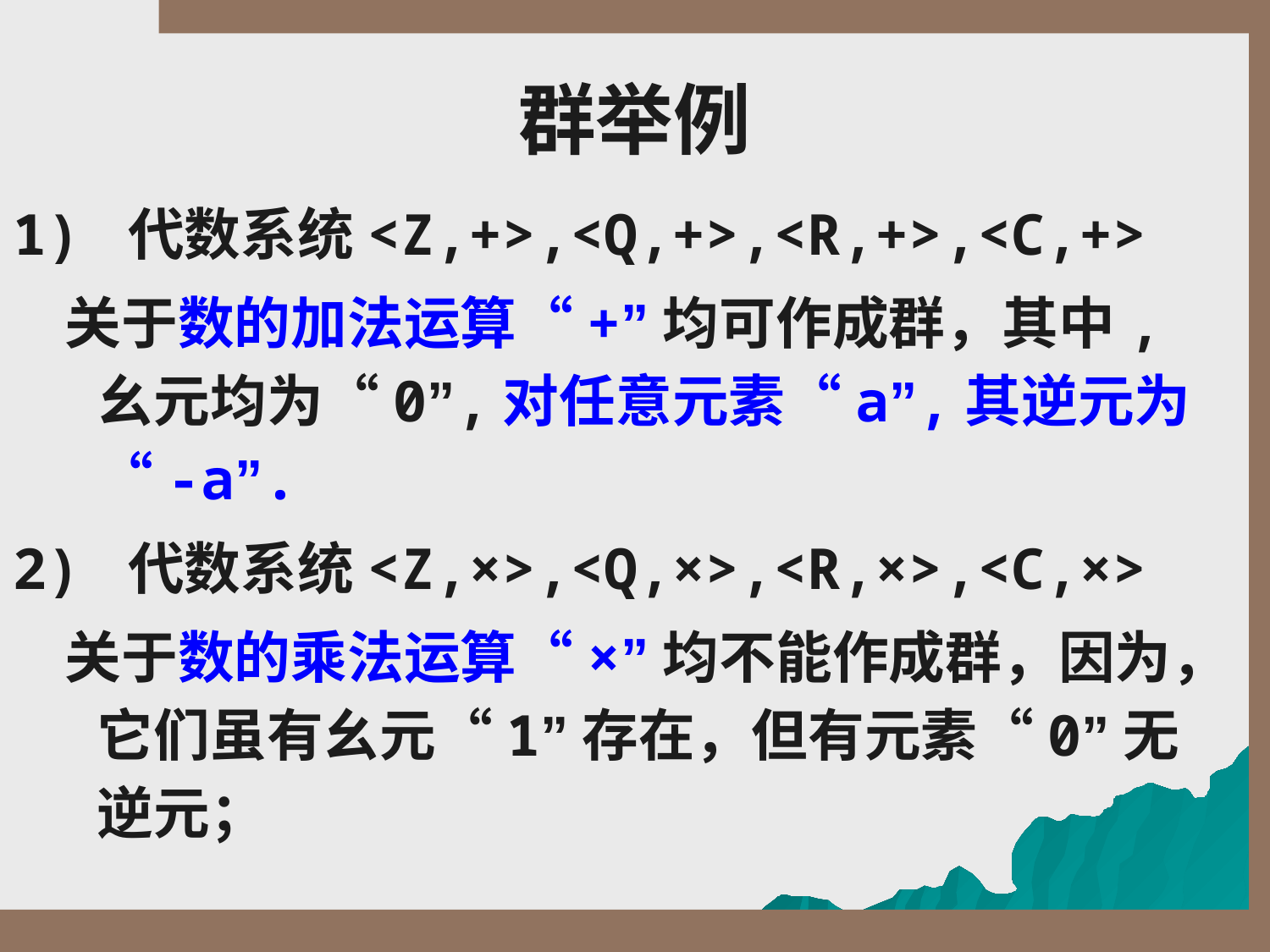

# 群举例
1) 代数系统<Z,+>,<Q,+>,<R,+>,<C,+>
   关于数的加法运算“+”均可作成群，其中,幺元均为“0”,对任意元素“a”,其逆元为“-a”.
2) 代数系统<Z,×>,<Q,×>,<R,×>,<C,×>
   关于数的乘法运算“×”均不能作成群，因为，它们虽有幺元“1”存在，但有元素“0”无逆元；
54